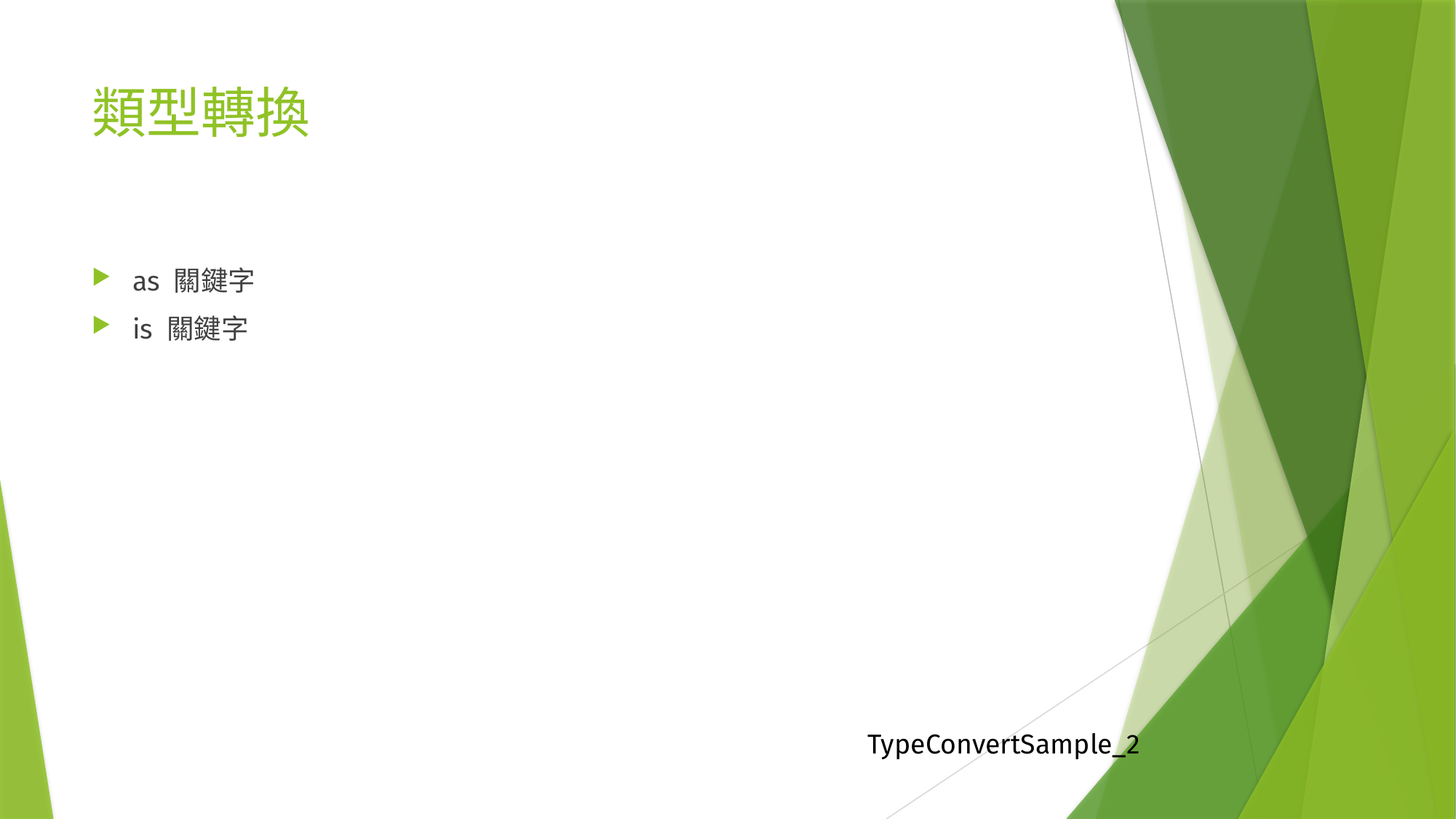

# 類型轉換
as 關鍵字
is 關鍵字
TypeConvertSample_2